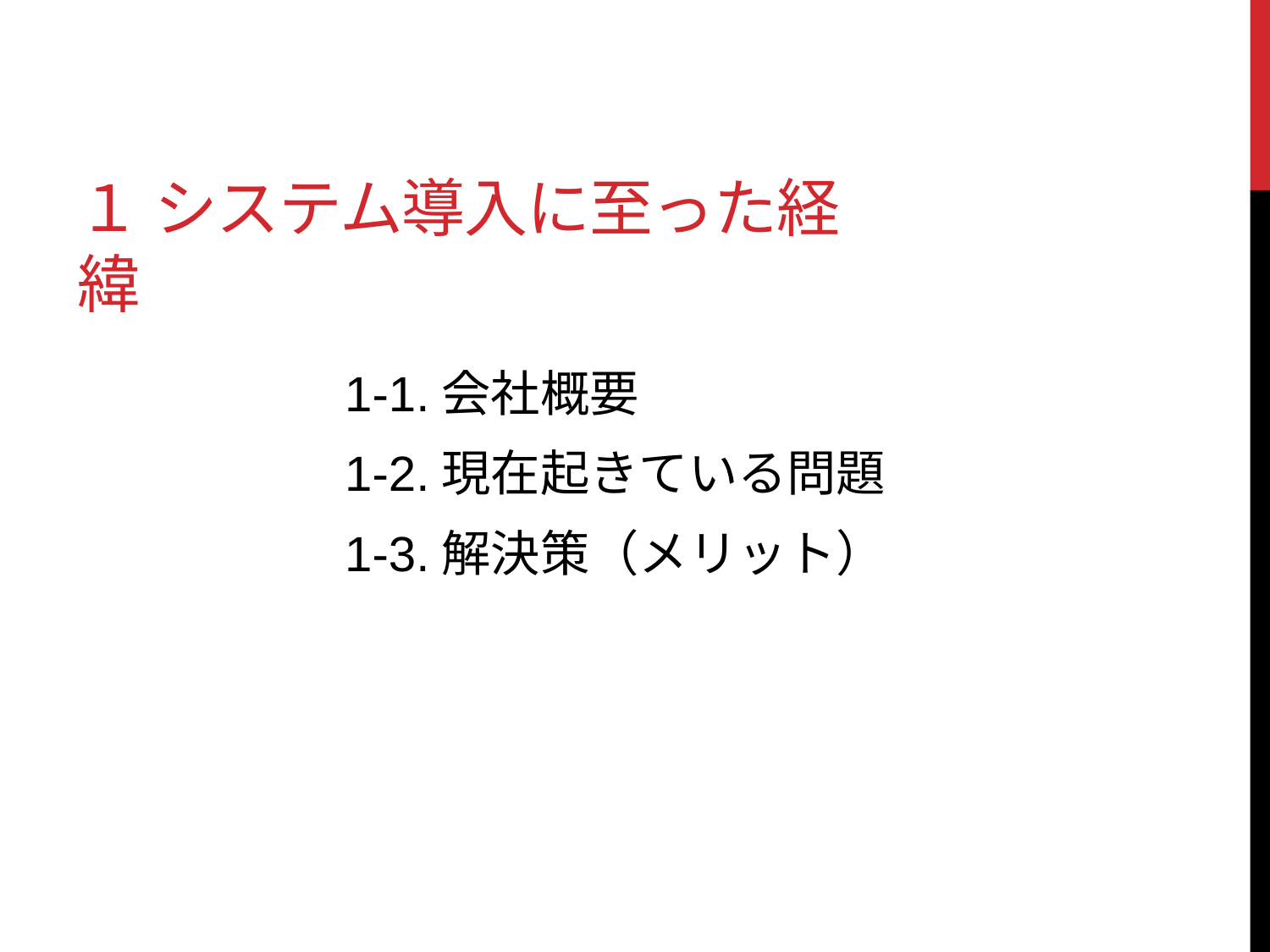

# １ システム導入に至った経緯
	1-1.会社概要
	1-2.現在起きている問題
	1-3.解決策（メリット）